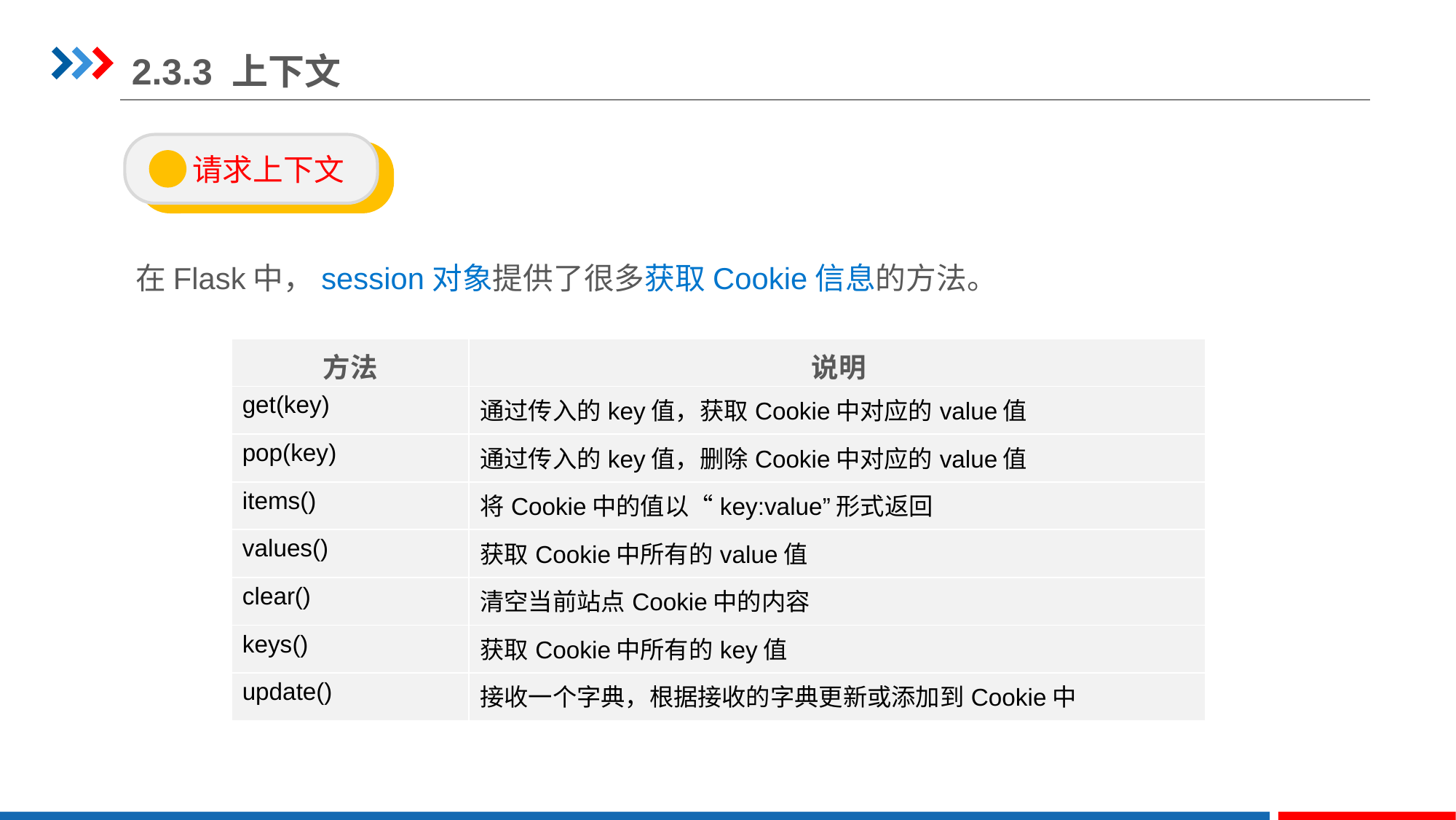

2.3.3 上下文
    请求上下文

在Flask中，session对象提供了很多获取Cookie信息的方法。
| 方法 | 说明 |
| --- | --- |
| get(key) | 通过传入的key值，获取Cookie中对应的value值 |
| pop(key) | 通过传入的key值，删除Cookie中对应的value值 |
| items() | 将Cookie中的值以“key:value”形式返回 |
| values() | 获取Cookie中所有的value值 |
| clear() | 清空当前站点Cookie中的内容 |
| keys() | 获取Cookie中所有的key值 |
| update() | 接收一个字典，根据接收的字典更新或添加到Cookie中 |